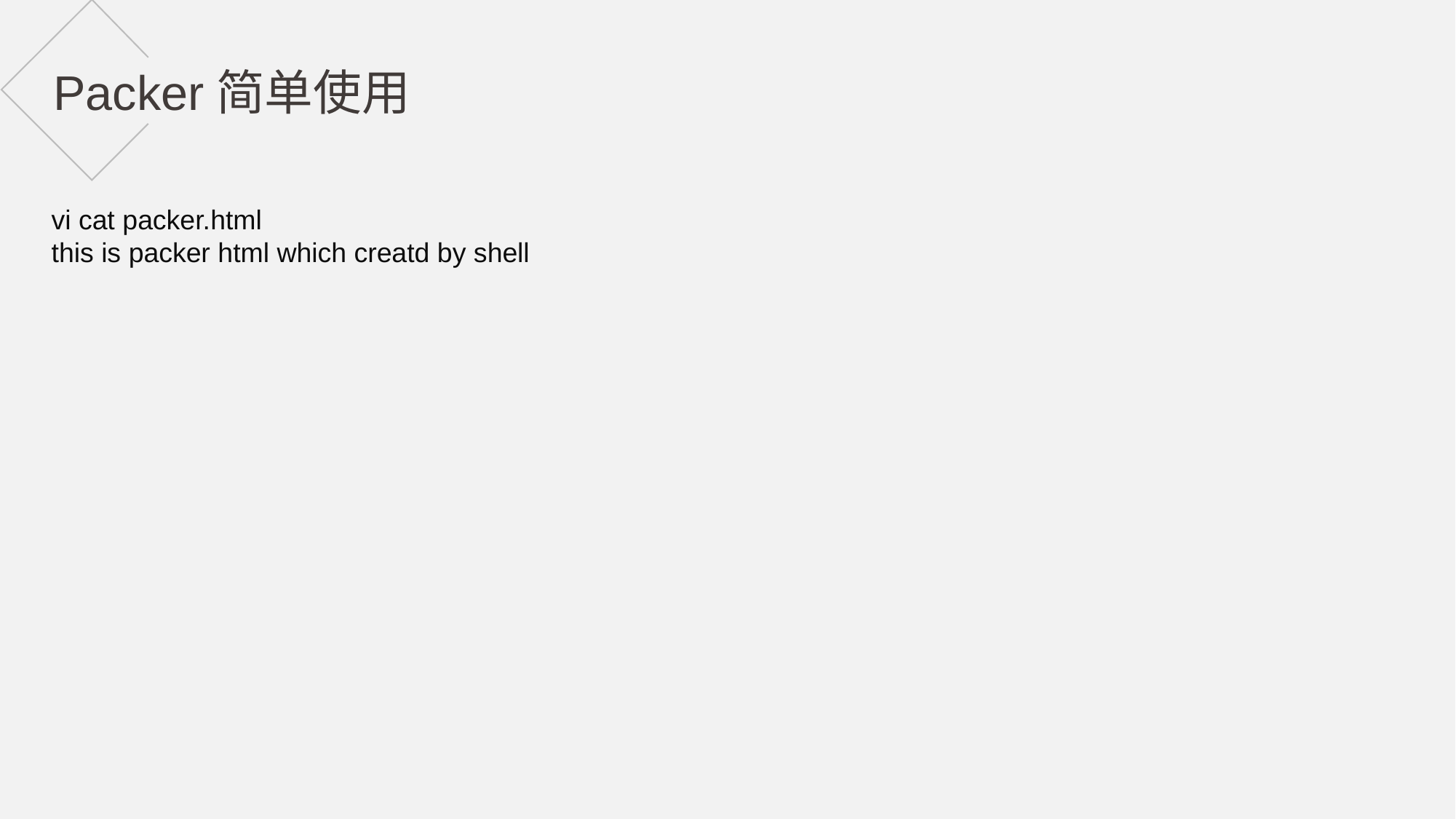

Packer简单使用
vi cat packer.html
this is packer html which creatd by shell